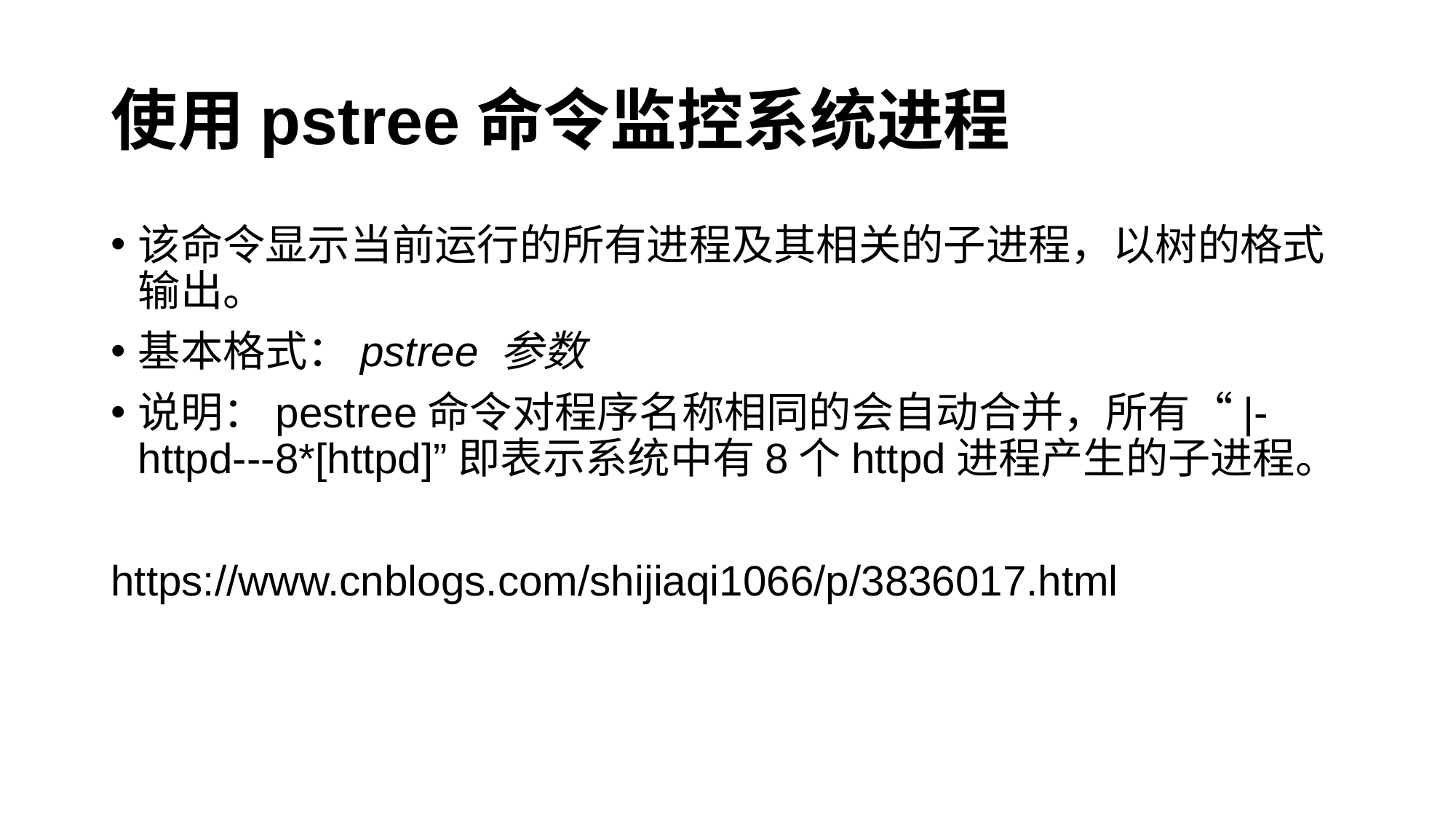

# 使用pstree命令监控系统进程
该命令显示当前运行的所有进程及其相关的子进程，以树的格式输出。
基本格式：pstree 参数
说明：pestree命令对程序名称相同的会自动合并，所有“|-httpd---8*[httpd]”即表示系统中有8个httpd进程产生的子进程。

https://www.cnblogs.com/shijiaqi1066/p/3836017.html